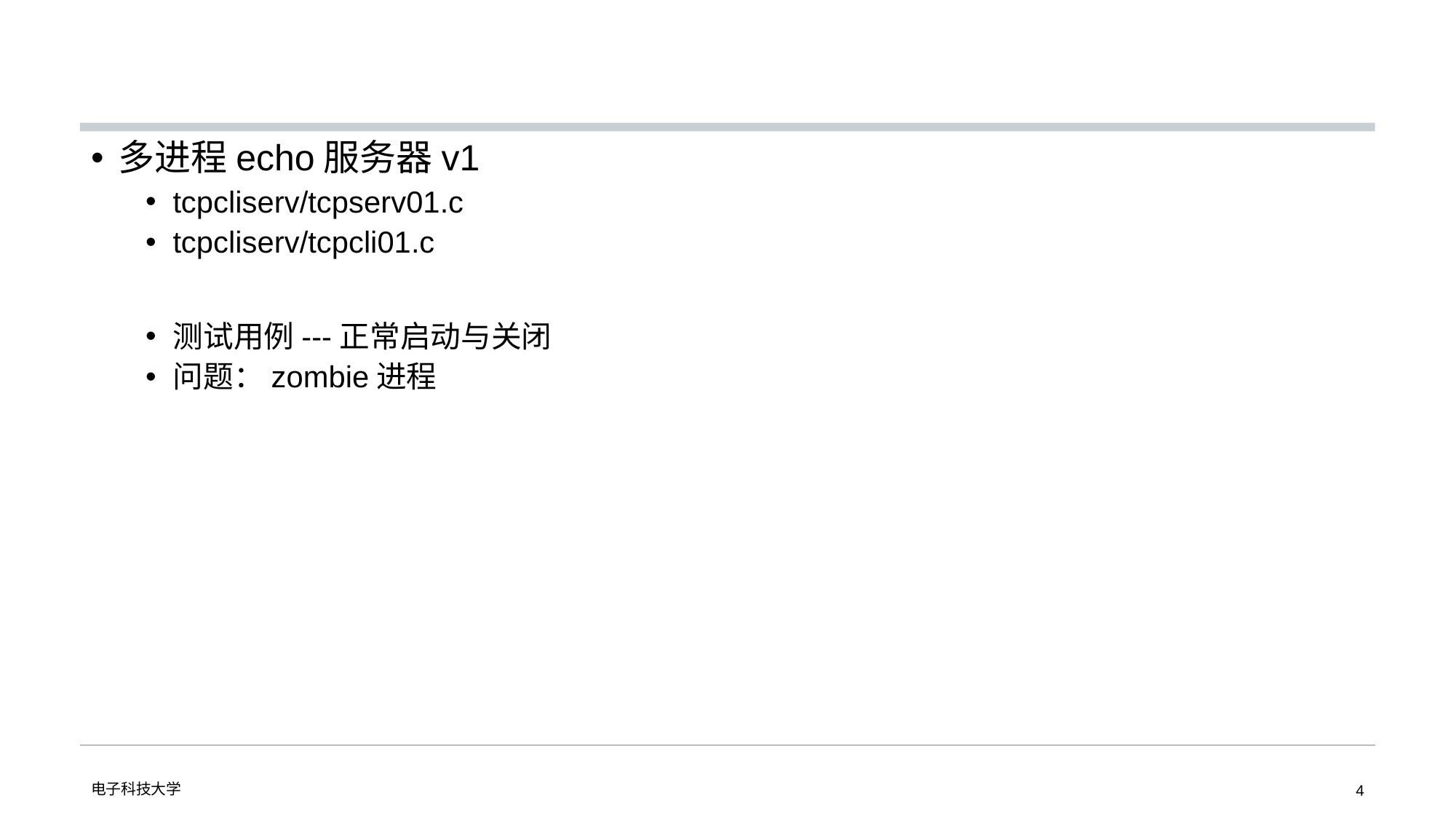

#
多进程echo服务器v1
tcpcliserv/tcpserv01.c
tcpcliserv/tcpcli01.c

测试用例---正常启动与关闭
问题：zombie进程

电子科技大学
4